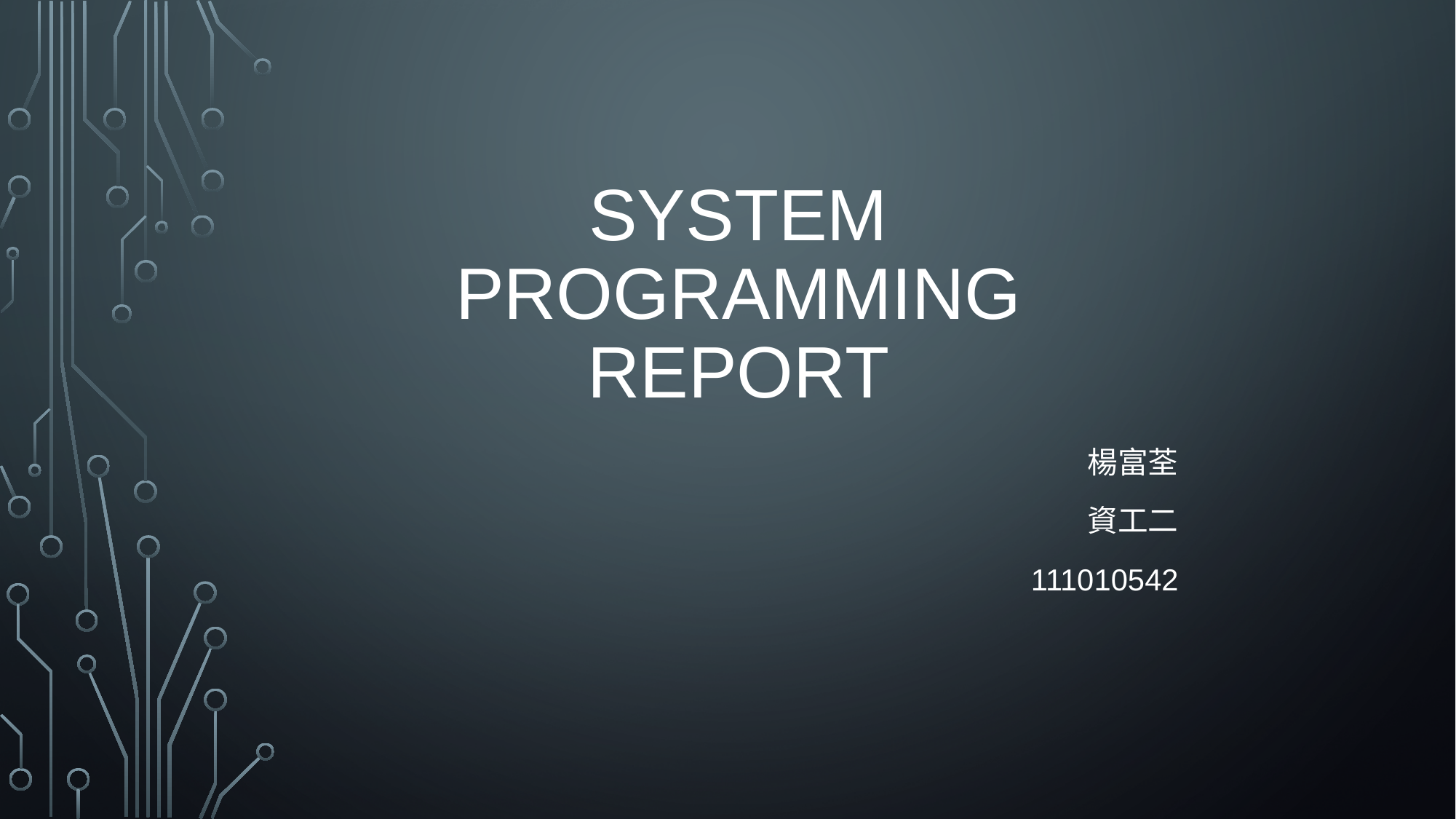

# System programming report
楊富荃
資工二
111010542